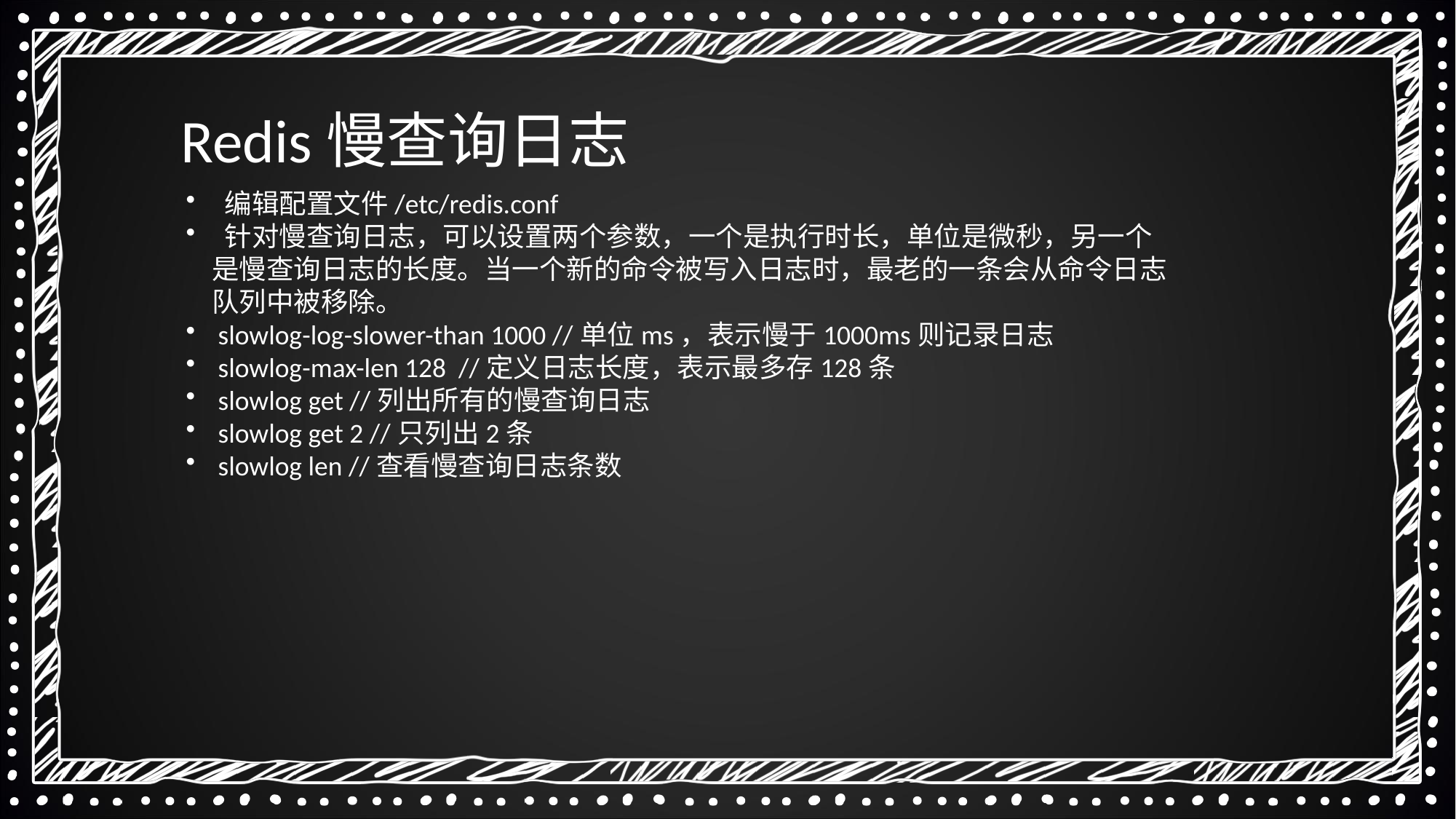

Redis慢查询日志
 编辑配置文件/etc/redis.conf
 针对慢查询日志，可以设置两个参数，一个是执行时长，单位是微秒，另一个是慢查询日志的长度。当一个新的命令被写入日志时，最老的一条会从命令日志队列中被移除。
 slowlog-log-slower-than 1000 //单位ms，表示慢于1000ms则记录日志
 slowlog-max-len 128  //定义日志长度，表示最多存128条
 slowlog get //列出所有的慢查询日志
 slowlog get 2 //只列出2条
 slowlog len //查看慢查询日志条数